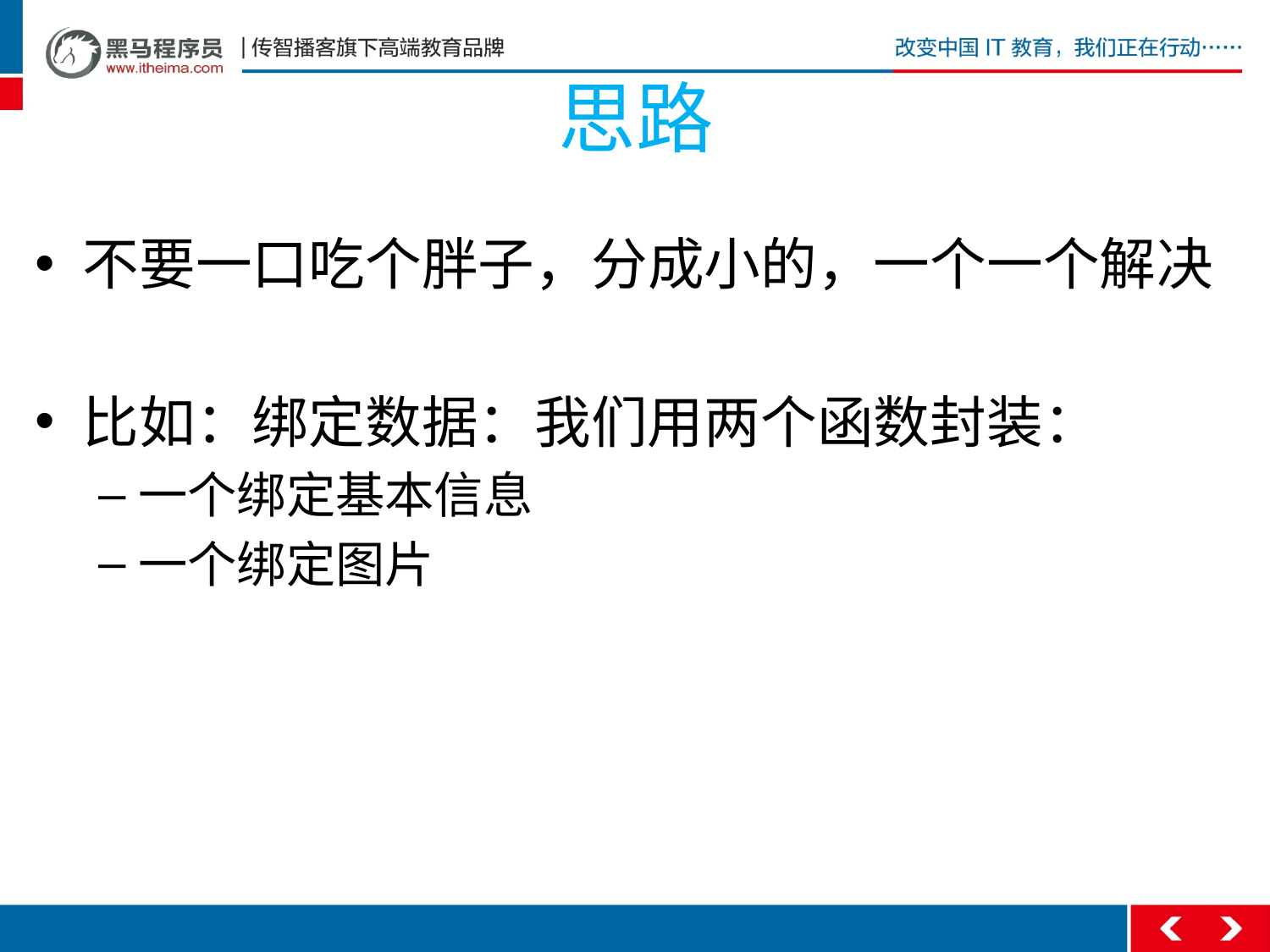

# 思路
不要一口吃个胖子，分成小的，一个一个解决

比如：绑定数据：我们用两个函数封装：
一个绑定基本信息
一个绑定图片